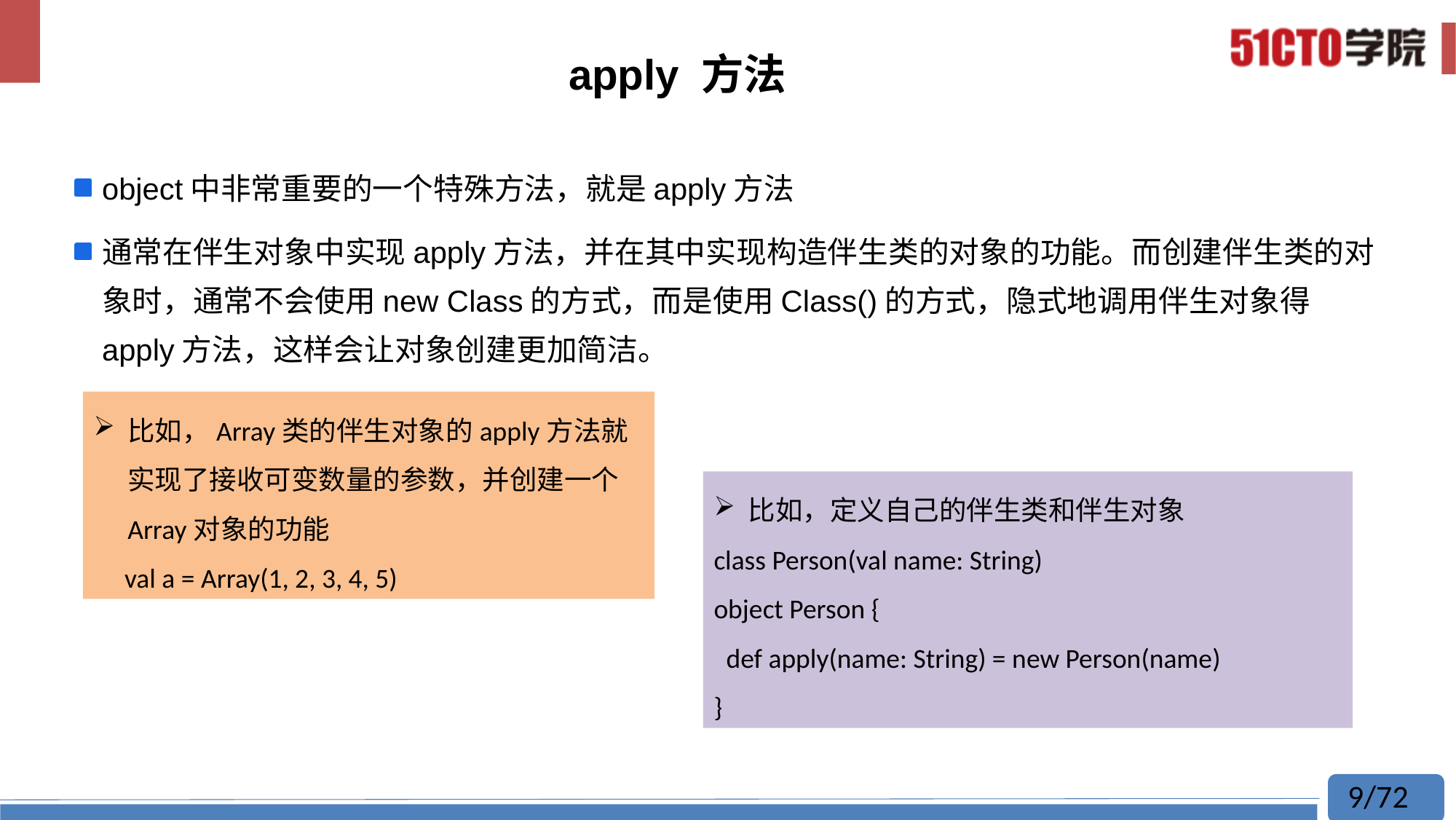

# apply 方法
object中非常重要的一个特殊方法，就是apply方法
通常在伴生对象中实现apply方法，并在其中实现构造伴生类的对象的功能。而创建伴生类的对象时，通常不会使用new Class的方式，而是使用Class()的方式，隐式地调用伴生对象得apply方法，这样会让对象创建更加简洁。
比如，Array类的伴生对象的apply方法就实现了接收可变数量的参数，并创建一个Array对象的功能
     val a = Array(1, 2, 3, 4, 5)
比如，定义自己的伴生类和伴生对象
class Person(val name: String)
object Person {
  def apply(name: String) = new Person(name)
}